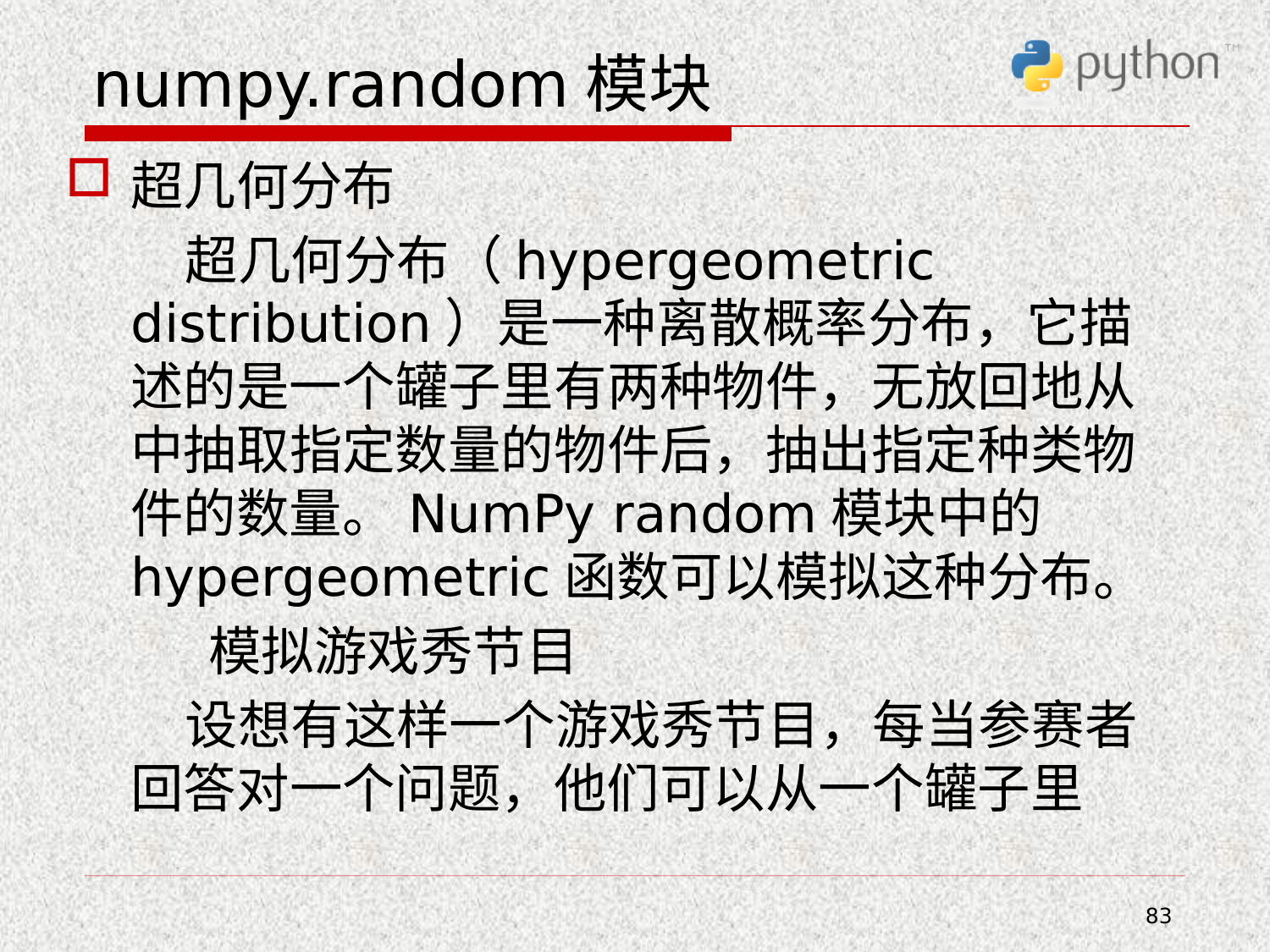

# numpy.random模块
超几何分布
         超几何分布（hypergeometric distribution）是一种离散概率分布，它描述的是一个罐子里有两种物件，无放回地从中抽取指定数量的物件后，抽出指定种类物件的数量。NumPy random模块中的hypergeometric函数可以模拟这种分布。
           模拟游戏秀节目
         设想有这样一个游戏秀节目，每当参赛者回答对一个问题，他们可以从一个罐子里
83